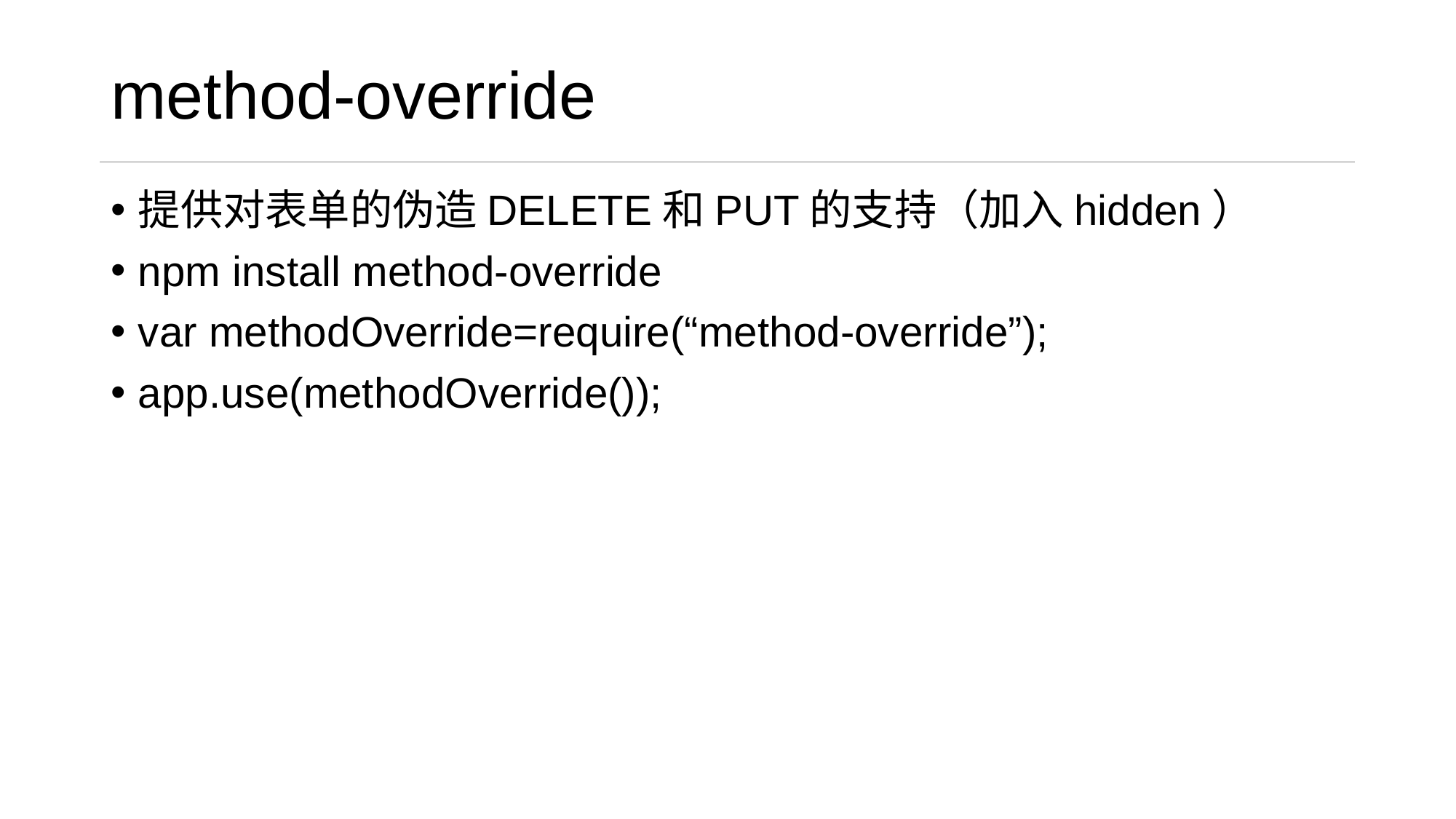

# method-override
提供对表单的伪造DELETE和PUT的支持（加入hidden）
npm install method-override
var methodOverride=require(“method-override”);
app.use(methodOverride());